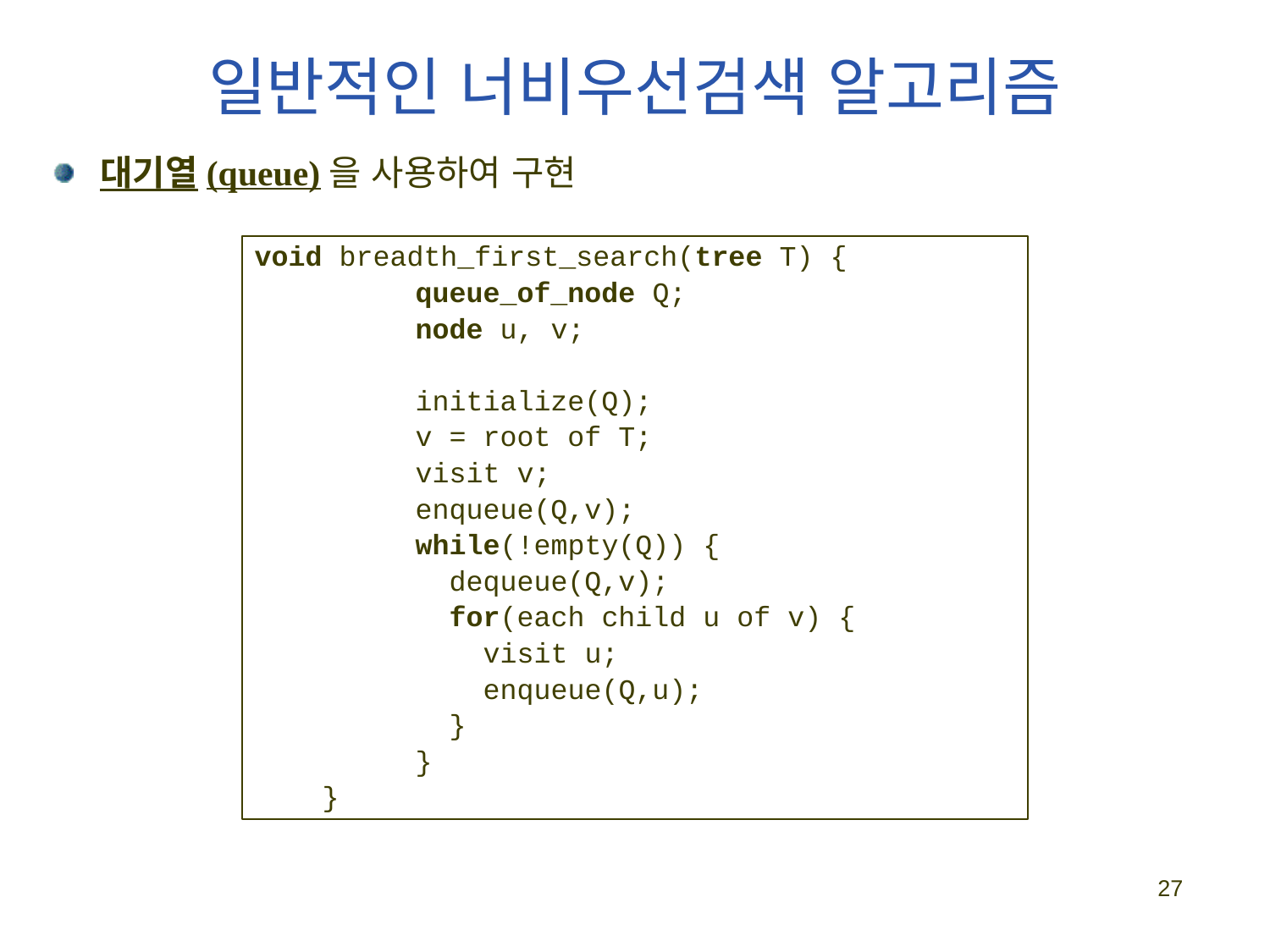

일반적인 너비우선검색 알고리즘
대기열(queue)을 사용하여 구현

void breadth_first_search(tree T) {
	  queue_of_node Q;
	  node u, v;

	  initialize(Q);
	  v = root of T;
	  visit v;
	  enqueue(Q,v);
	  while(!empty(Q)) {
	    dequeue(Q,v);
	    for(each child u of v) {
	      visit u;
	      enqueue(Q,u);
	    }
	  }
    }
27